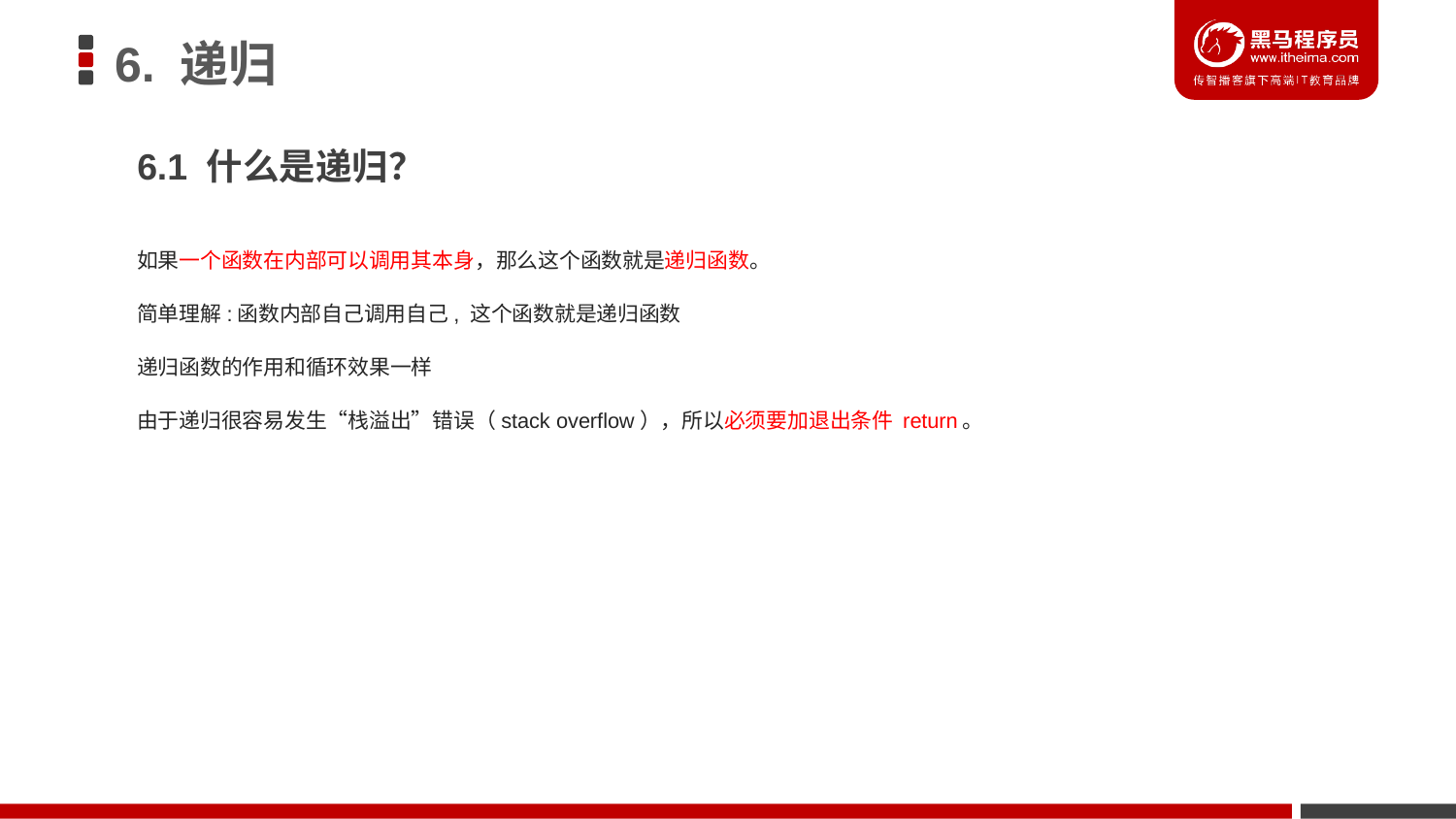

# 6. 递归
6.1 什么是递归？
如果一个函数在内部可以调用其本身，那么这个函数就是递归函数。
简单理解:函数内部自己调用自己, 这个函数就是递归函数
递归函数的作用和循环效果一样
由于递归很容易发生“栈溢出”错误（stack overflow），所以必须要加退出条件 return。